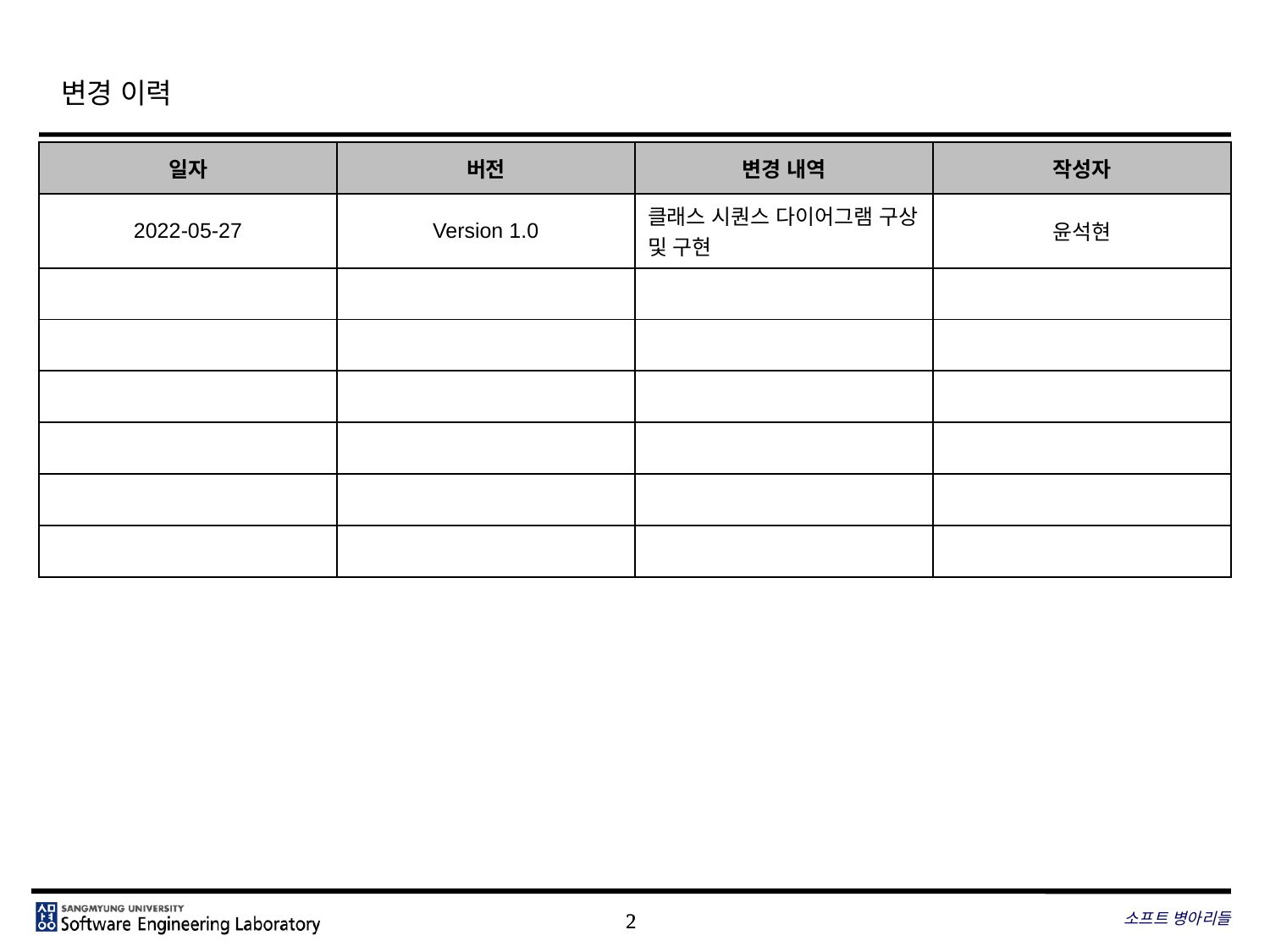

# 변경 이력
| 일자 | 버전 | 변경 내역 | 작성자 |
| --- | --- | --- | --- |
| 2022-05-27 | Version 1.0 | 클래스 시퀀스 다이어그램 구상 및 구현 | 윤석현 |
|  |  |  |  |
|  |  |  |  |
|  |  |  |  |
|  |  |  |  |
|  |  |  |  |
|  |  |  |  |
소프트 병아리들